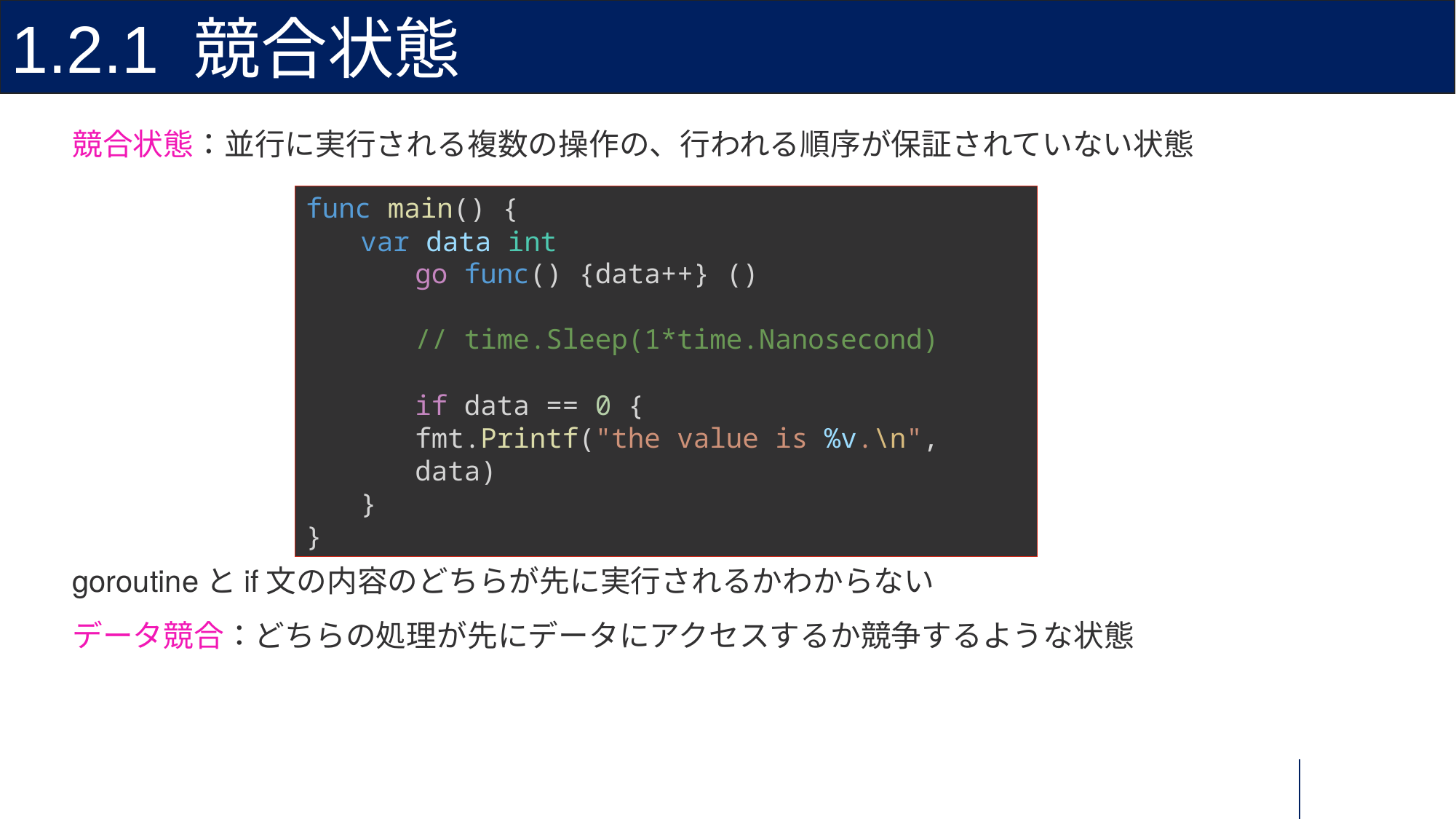

# 1.2.1 競合状態
競合状態：並行に実行される複数の操作の、行われる順序が保証されていない状態

goroutineとif文の内容のどちらが先に実行されるかわからない
データ競合：どちらの処理が先にデータにアクセスするか競争するような状態
func main() {
var data int
go func() {data++} ()

// time.Sleep(1*time.Nanosecond)

if data == 0 {
fmt.Printf("the value is %v.\n", data)
}
}